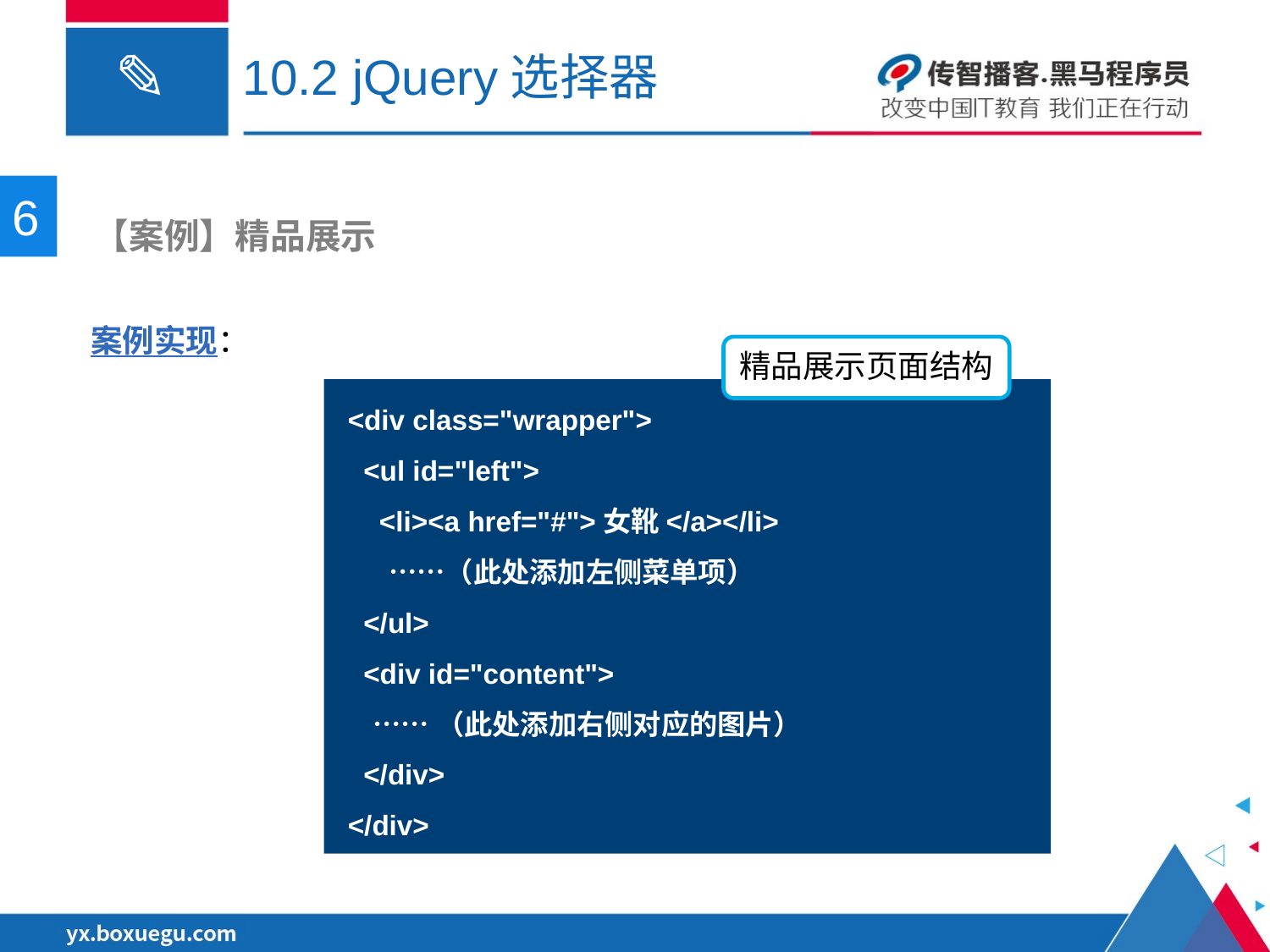

# 10.2 jQuery选择器

6
  【案例】精品展示
案例实现：
精品展示页面结构

<div class="wrapper">
  <ul id="left">
    <li><a href="#">女靴</a></li>
 　……（此处添加左侧菜单项）
  </ul>
  <div id="content">
    ……（此处添加右侧对应的图片）
  </div>
</div>